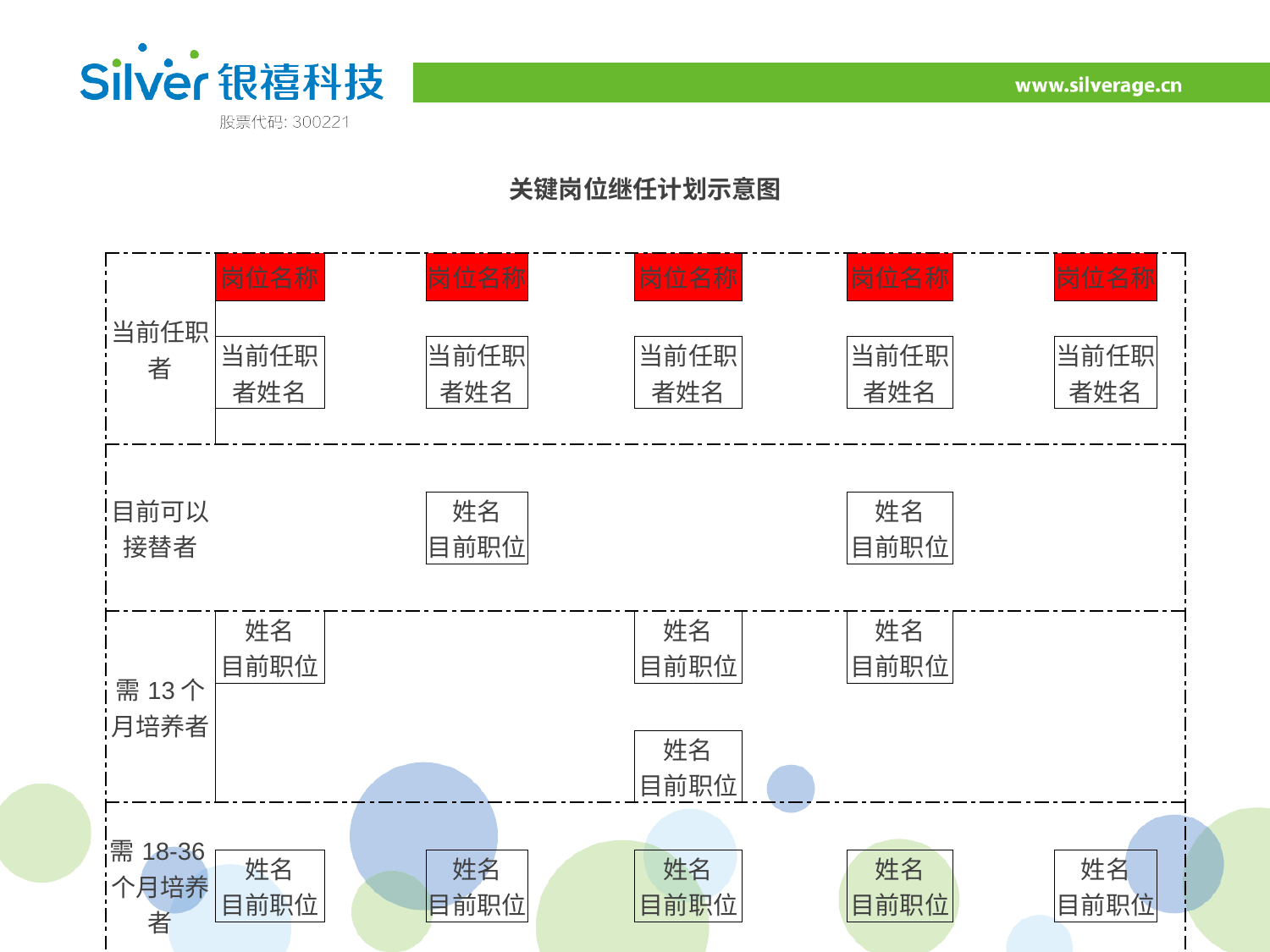

| 关键岗位继任计划示意图 |  |  |  |  |  |  |  |  |  |  |
| --- | --- | --- | --- | --- | --- | --- | --- | --- | --- | --- |
|  |  |  |  |  |  |  |  |  |  |  |
| 当前任职者 | 岗位名称 |  | 岗位名称 |  | 岗位名称 |  | 岗位名称 |  | 岗位名称 |  |
|  |  |  |  |  |  |  |  |  |  |  |
|  | 当前任职者姓名 |  | 当前任职者姓名 |  | 当前任职者姓名 |  | 当前任职者姓名 |  | 当前任职者姓名 |  |
|  |  |  |  |  |  |  |  |  |  |  |
| 目前可以接替者 |  |  |  |  |  |  |  |  |  |  |
|  |  |  | 姓名 目前职位 |  |  |  | 姓名 目前职位 |  |  |  |
|  |  |  |  |  |  |  |  |  |  |  |
| 需13个月培养者 | 姓名 目前职位 |  |  |  | 姓名 目前职位 |  | 姓名 目前职位 |  |  |  |
|  |  |  |  |  |  |  |  |  |  |  |
|  |  |  |  |  | 姓名 目前职位 |  |  |  |  |  |
| 需18-36个月培养者 |  |  |  |  |  |  |  |  |  |  |
|  | 姓名 目前职位 |  | 姓名 目前职位 |  | 姓名 目前职位 |  | 姓名 目前职位 |  | 姓名 目前职位 |  |
|  |  |  |  |  |  |  |  |  |  |  |